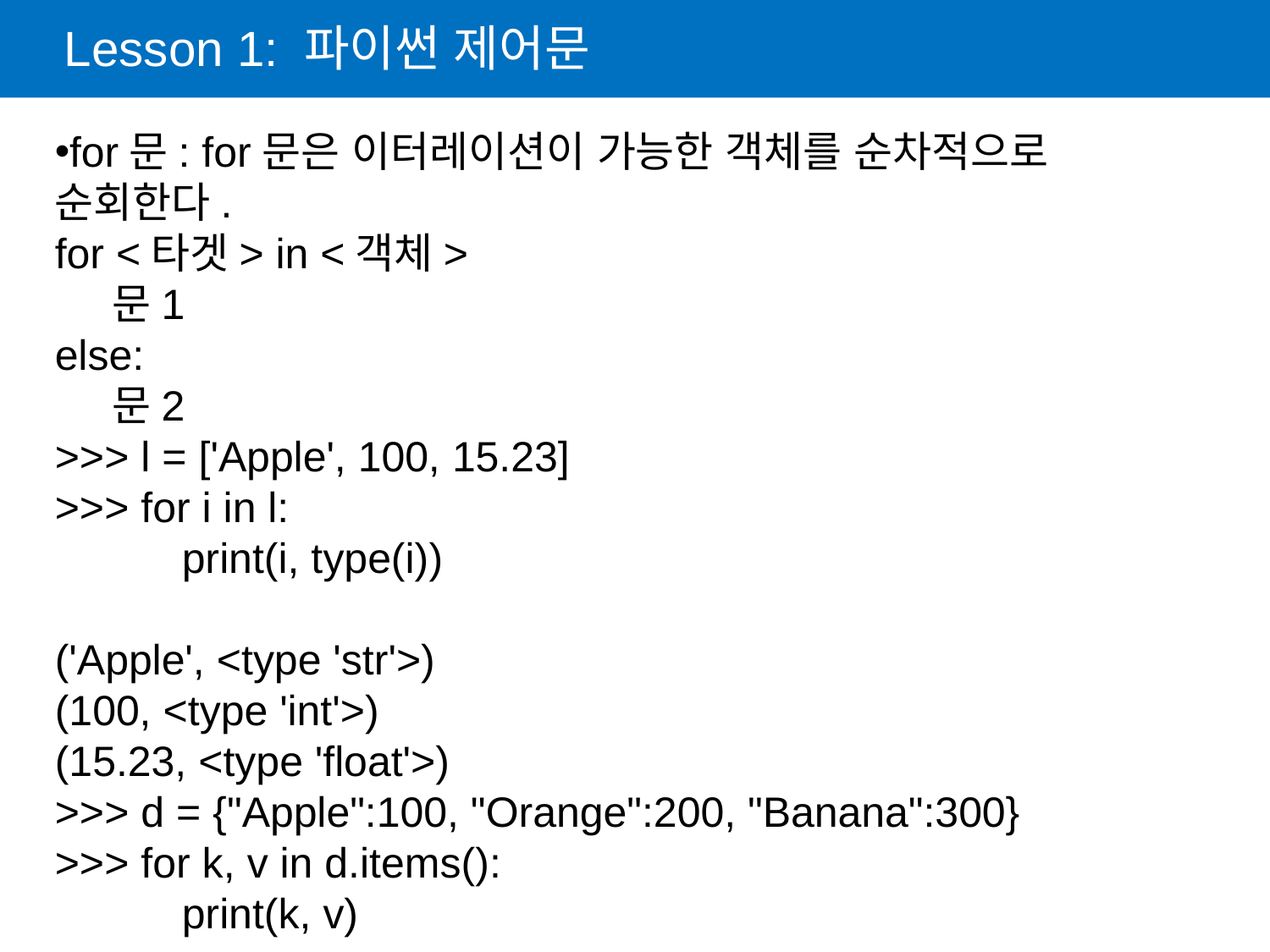

# Lesson 1: 파이썬 제어문
for문: for문은 이터레이션이 가능한 객체를 순차적으로 순회한다.
for <타겟> in <객체>
    문1
else:
    문2
>>> l = ['Apple', 100, 15.23]
>>> for i in l:
	print(i, type(i))

('Apple', <type 'str'>)
(100, <type 'int'>)
(15.23, <type 'float'>)
>>> d = {"Apple":100, "Orange":200, "Banana":300}
>>> for k, v in d.items():
	print(k, v)